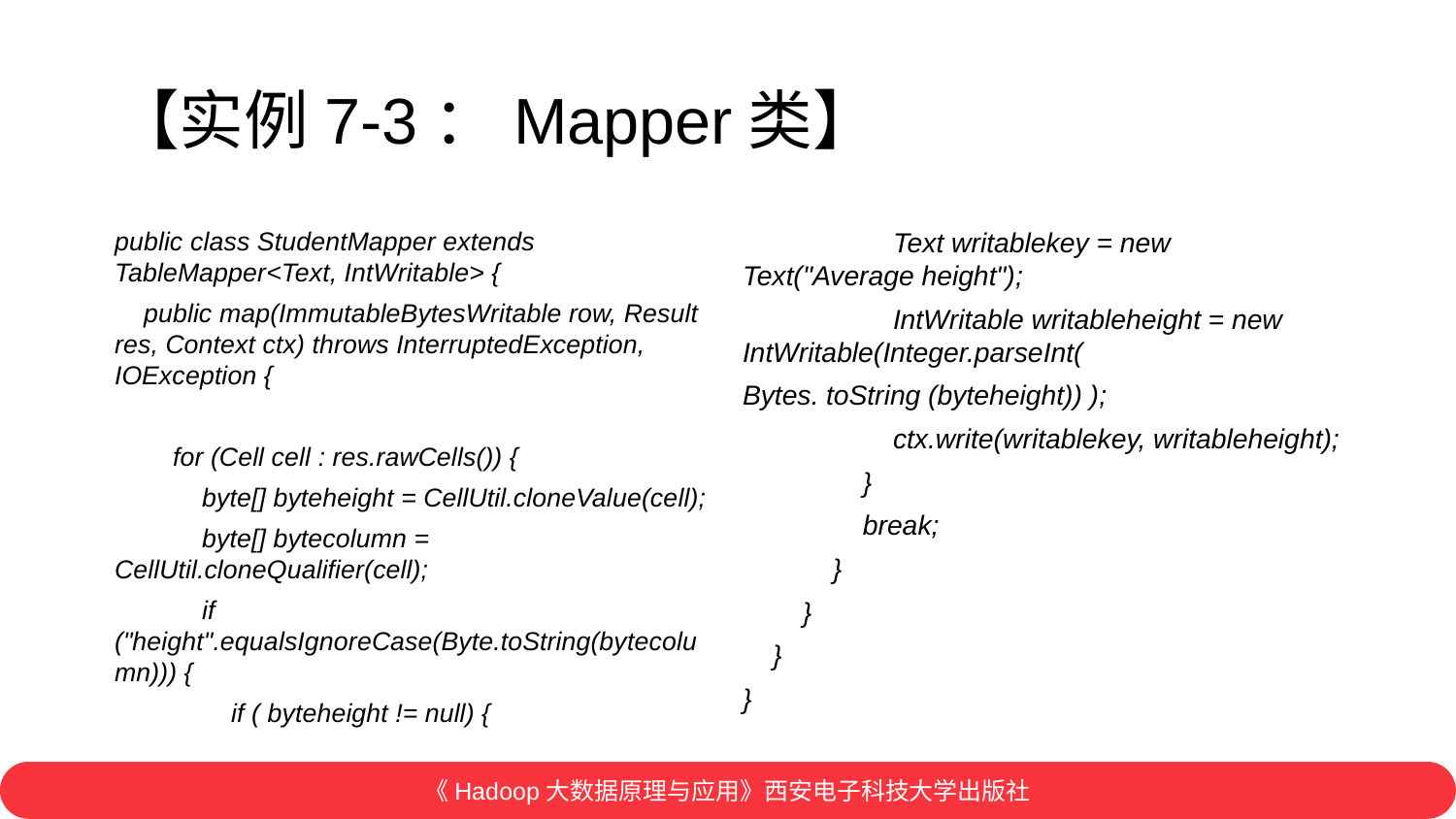

# 【实例7-3：Mapper类】
public class StudentMapper extends TableMapper<Text, IntWritable> {
    public map(ImmutableBytesWritable row, Result res, Context ctx) throws InterruptedException, IOException {

        for (Cell cell : res.rawCells()) {
            byte[] byteheight = CellUtil.cloneValue(cell);
            byte[] bytecolumn = CellUtil.cloneQualifier(cell);
            if ("height".equalsIgnoreCase(Byte.toString(bytecolumn))) {
                if ( byteheight != null) {
                    Text writablekey = new Text("Average height");
                    IntWritable writableheight = new IntWritable(Integer.parseInt(
Bytes. toString (byteheight)) );
                    ctx.write(writablekey, writableheight);
                }
                break;
            }
        }
    }
}